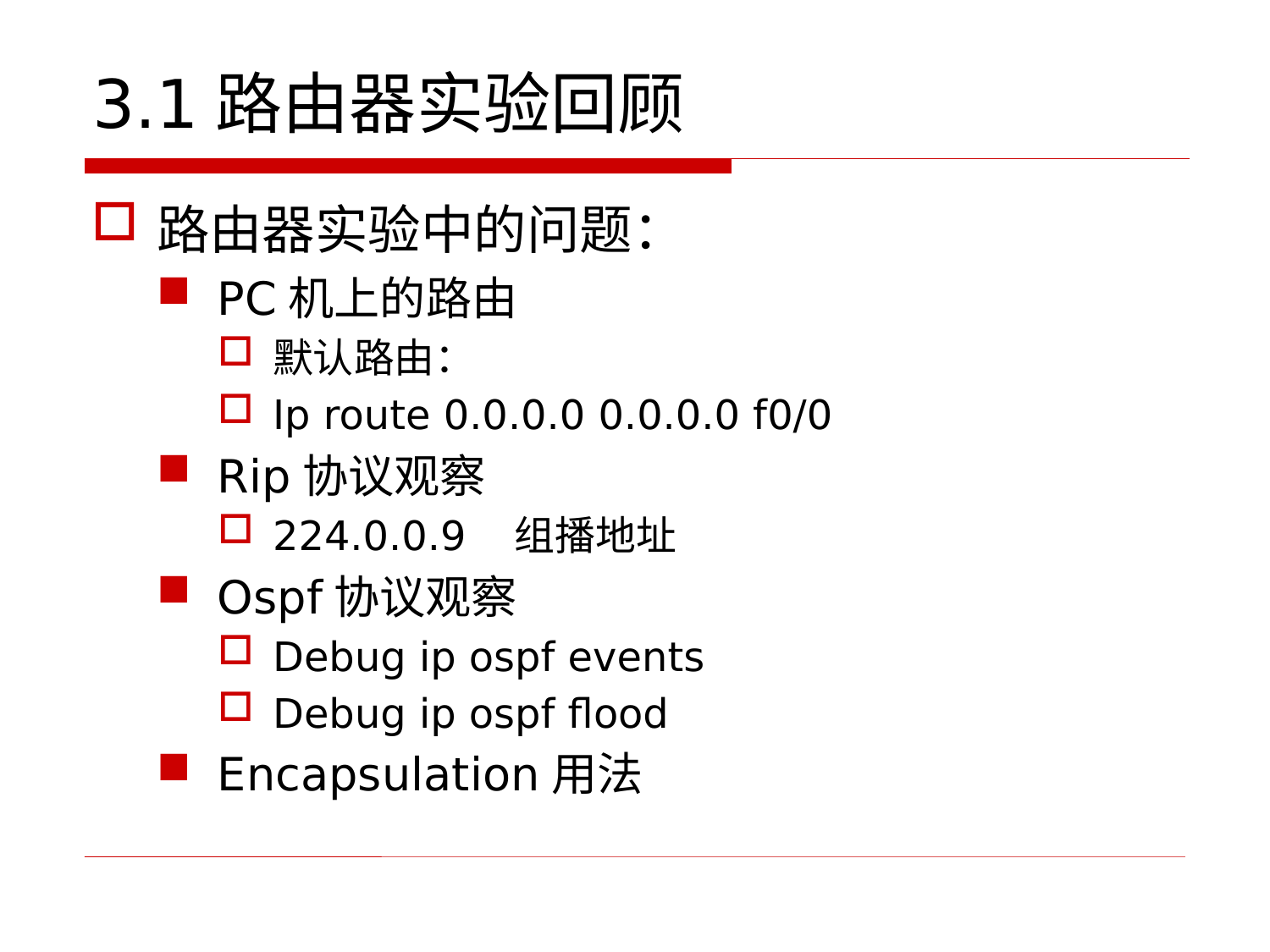

# 3.1路由器实验回顾
路由器实验中的问题：
PC机上的路由
默认路由：
Ip route 0.0.0.0 0.0.0.0 f0/0
Rip协议观察
224.0.0.9   组播地址
Ospf协议观察
Debug ip ospf events
Debug ip ospf flood
Encapsulation用法